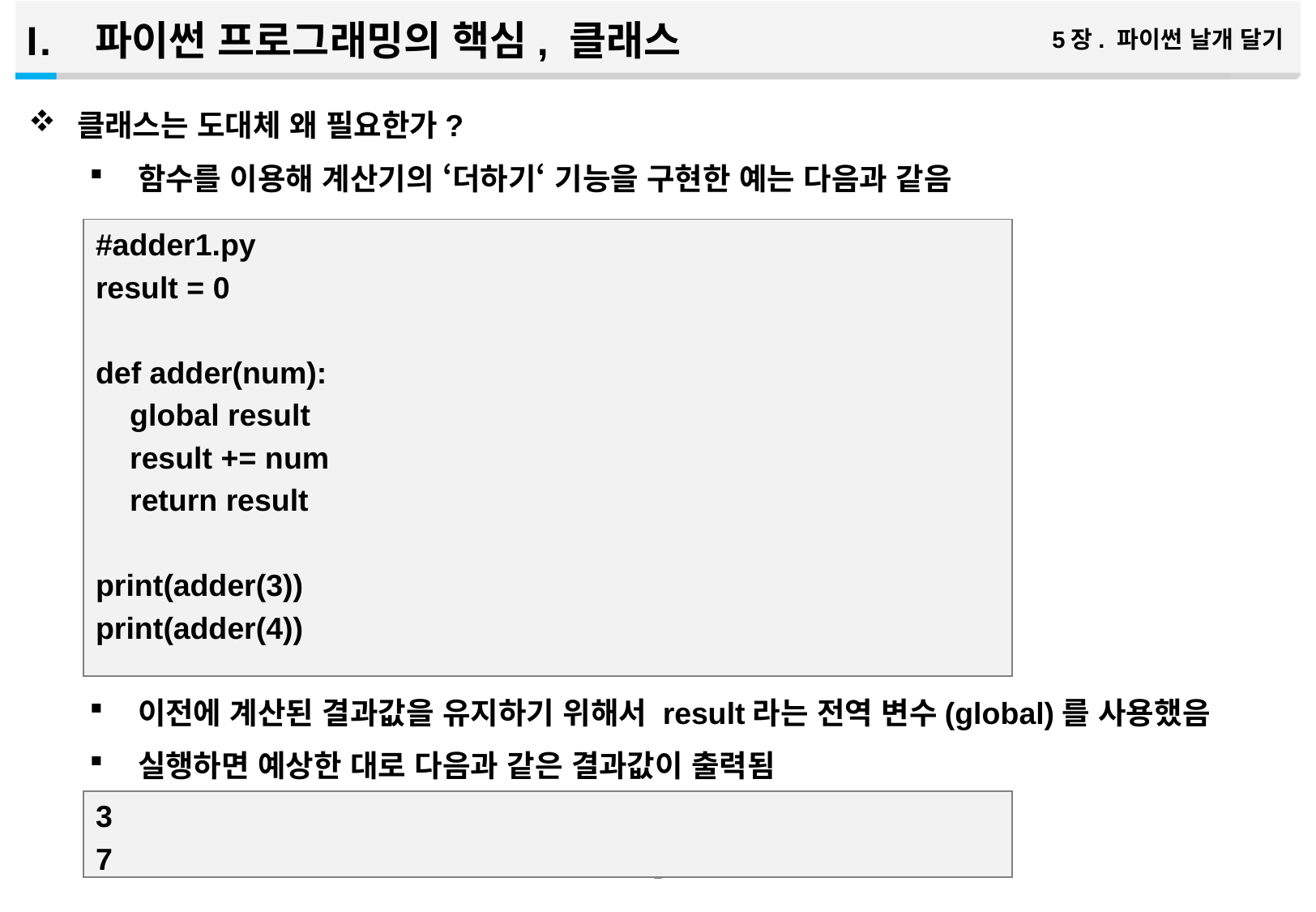

파이썬 프로그래밍의 핵심, 클래스
5장. 파이썬 날개 달기
클래스는 도대체 왜 필요한가?
함수를 이용해 계산기의 ‘더하기‘ 기능을 구현한 예는 다음과 같음

이전에 계산된 결과값을 유지하기 위해서 result라는 전역 변수(global)를 사용했음
실행하면 예상한 대로 다음과 같은 결과값이 출력됨
#adder1.py
result = 0

def adder(num):
    global result
    result += num
    return result

print(adder(3))
print(adder(4))

3
7
2